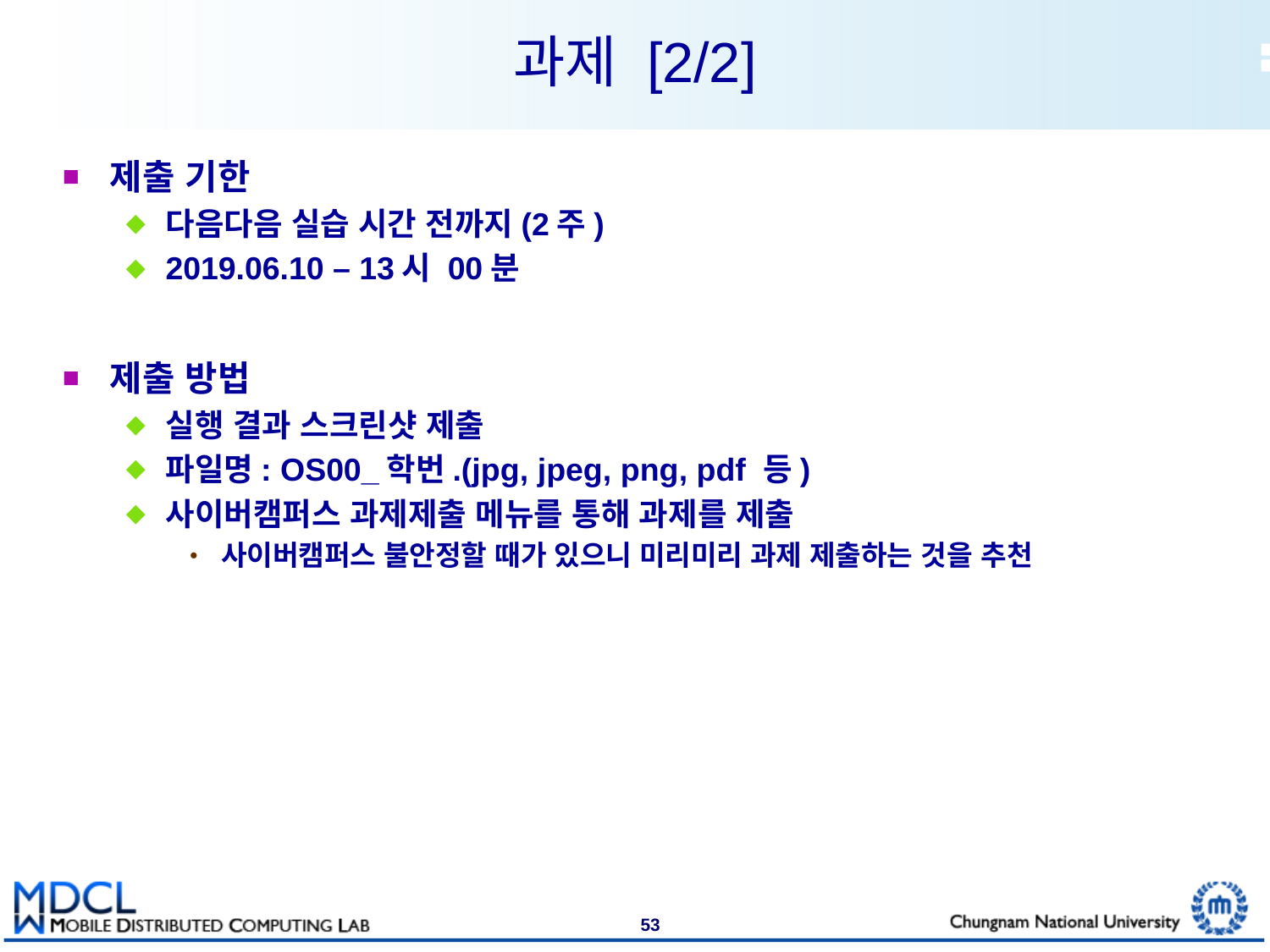

# 과제 [2/2]
제출 기한
다음다음 실습 시간 전까지(2주)
2019.06.10 – 13시 00분

제출 방법
실행 결과 스크린샷 제출
파일명: OS00_학번.(jpg, jpeg, png, pdf 등)
사이버캠퍼스 과제제출 메뉴를 통해 과제를 제출
사이버캠퍼스 불안정할 때가 있으니 미리미리 과제 제출하는 것을 추천